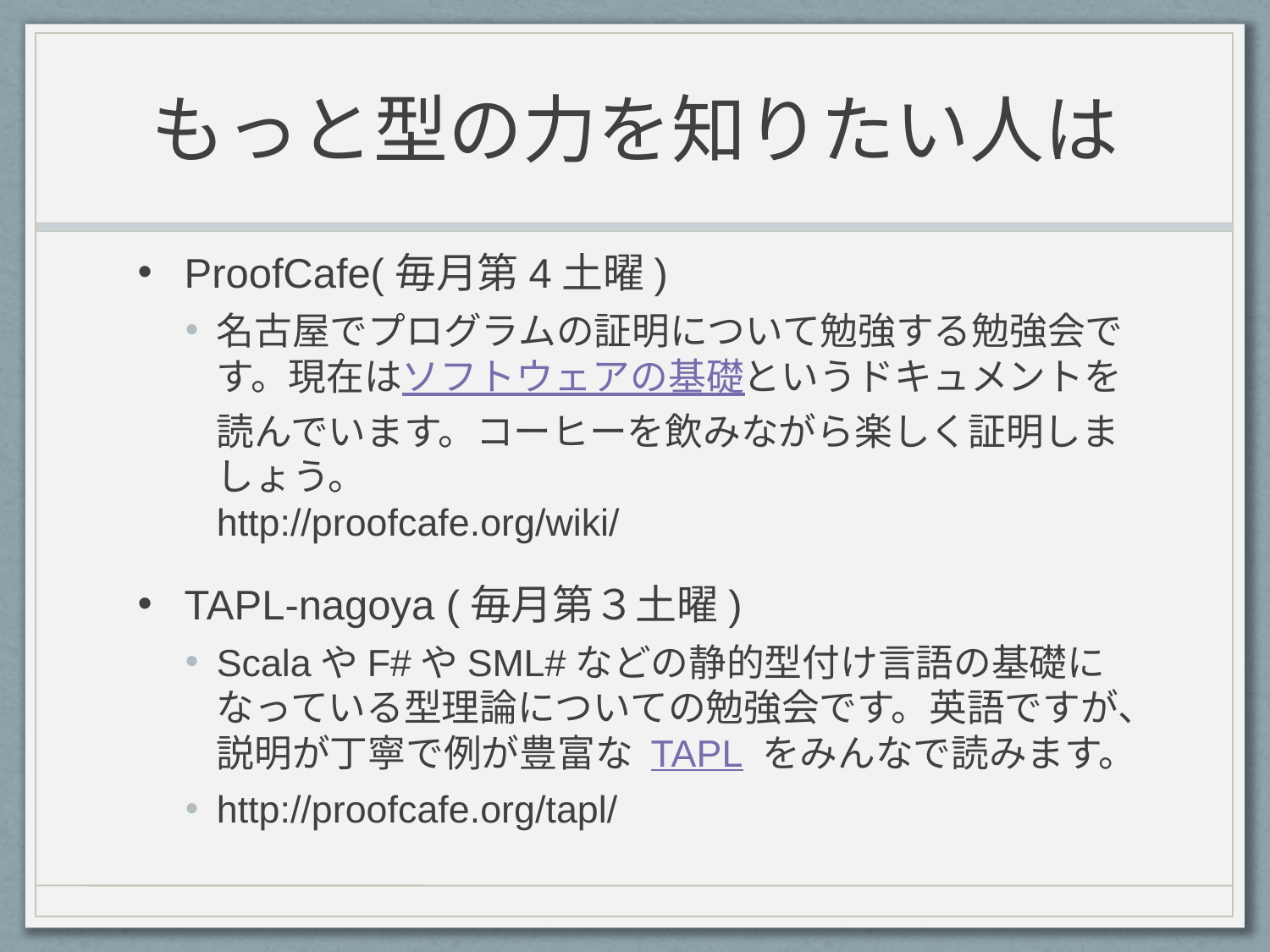

# もっと型の力を知りたい人は
ProofCafe(毎月第4土曜)
名古屋でプログラムの証明について勉強する勉強会です。現在はソフトウェアの基礎というドキュメントを読んでいます。コーヒーを飲みながら楽しく証明しましょう。
http://proofcafe.org/wiki/
TAPL-nagoya (毎月第３土曜)
ScalaやF#やSML#などの静的型付け言語の基礎になっている型理論についての勉強会です。英語ですが、説明が丁寧で例が豊富な TAPL をみんなで読みます。
http://proofcafe.org/tapl/